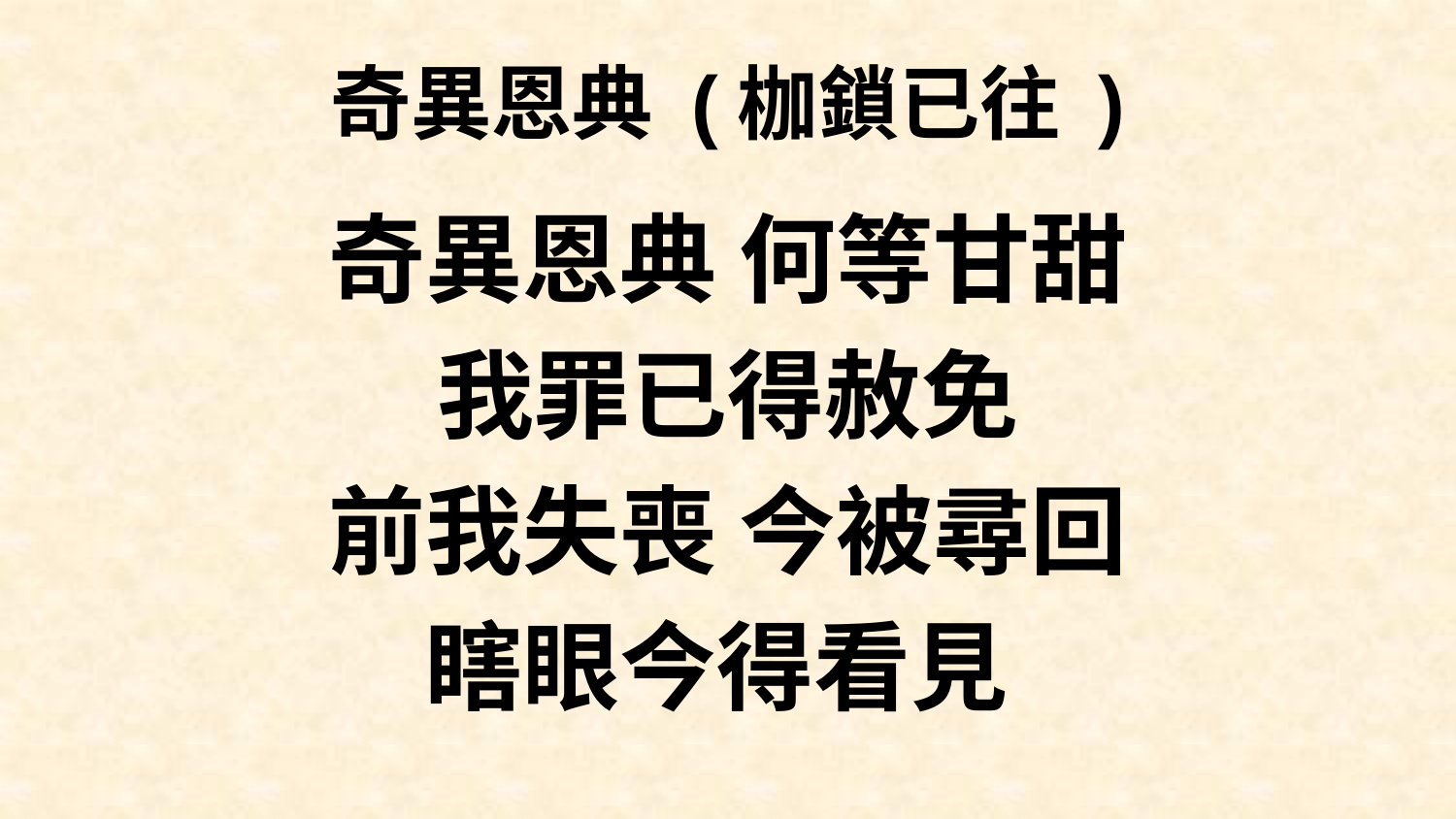

# 奇異恩典 (枷鎖已往 )
奇異恩典 何等甘甜
我罪已得赦免
前我失喪 今被尋回
瞎眼今得看見